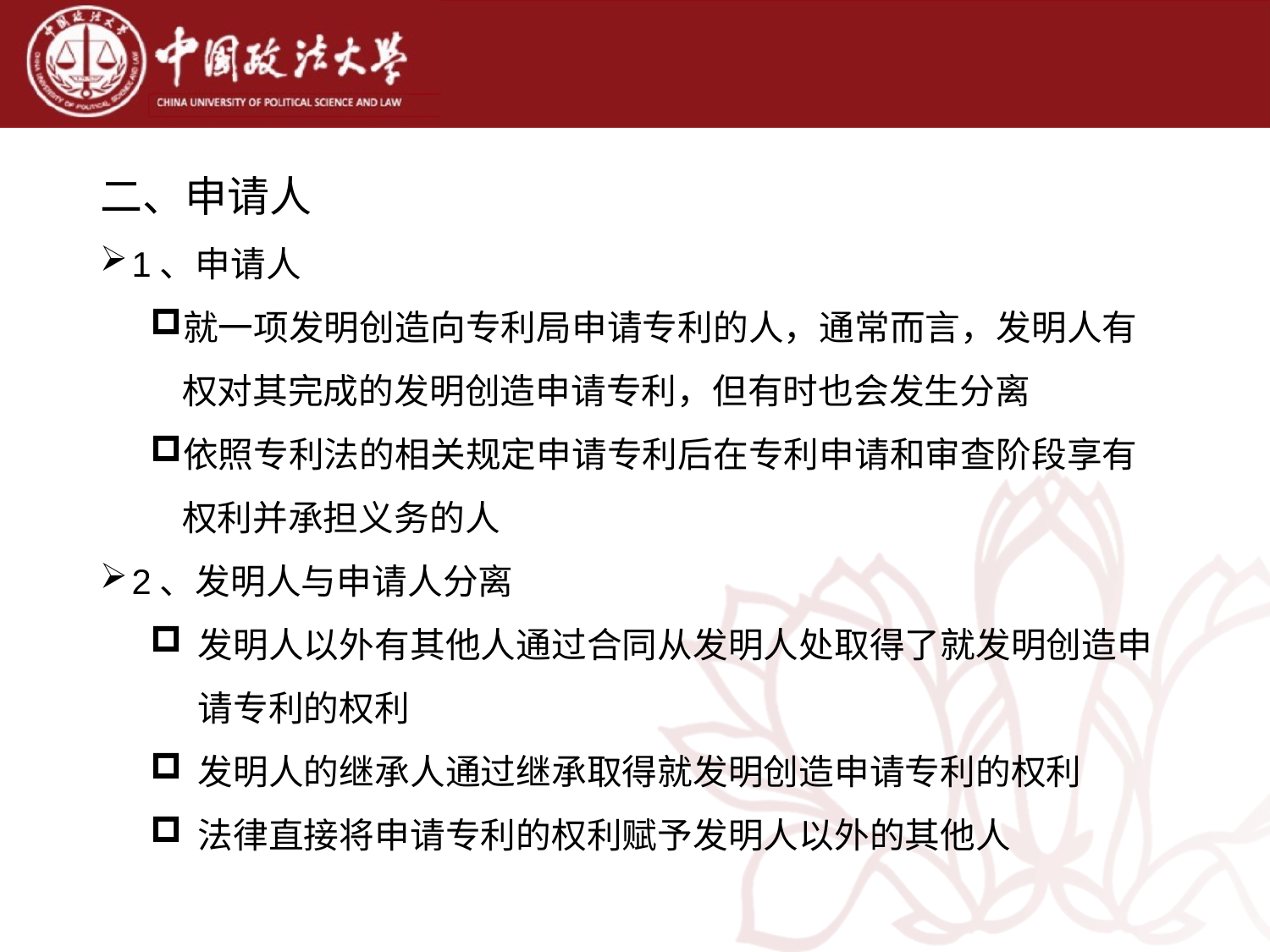

二、申请人
1、申请人
就一项发明创造向专利局申请专利的人，通常而言，发明人有权对其完成的发明创造申请专利，但有时也会发生分离
依照专利法的相关规定申请专利后在专利申请和审查阶段享有权利并承担义务的人
2、发明人与申请人分离
发明人以外有其他人通过合同从发明人处取得了就发明创造申请专利的权利
发明人的继承人通过继承取得就发明创造申请专利的权利
法律直接将申请专利的权利赋予发明人以外的其他人